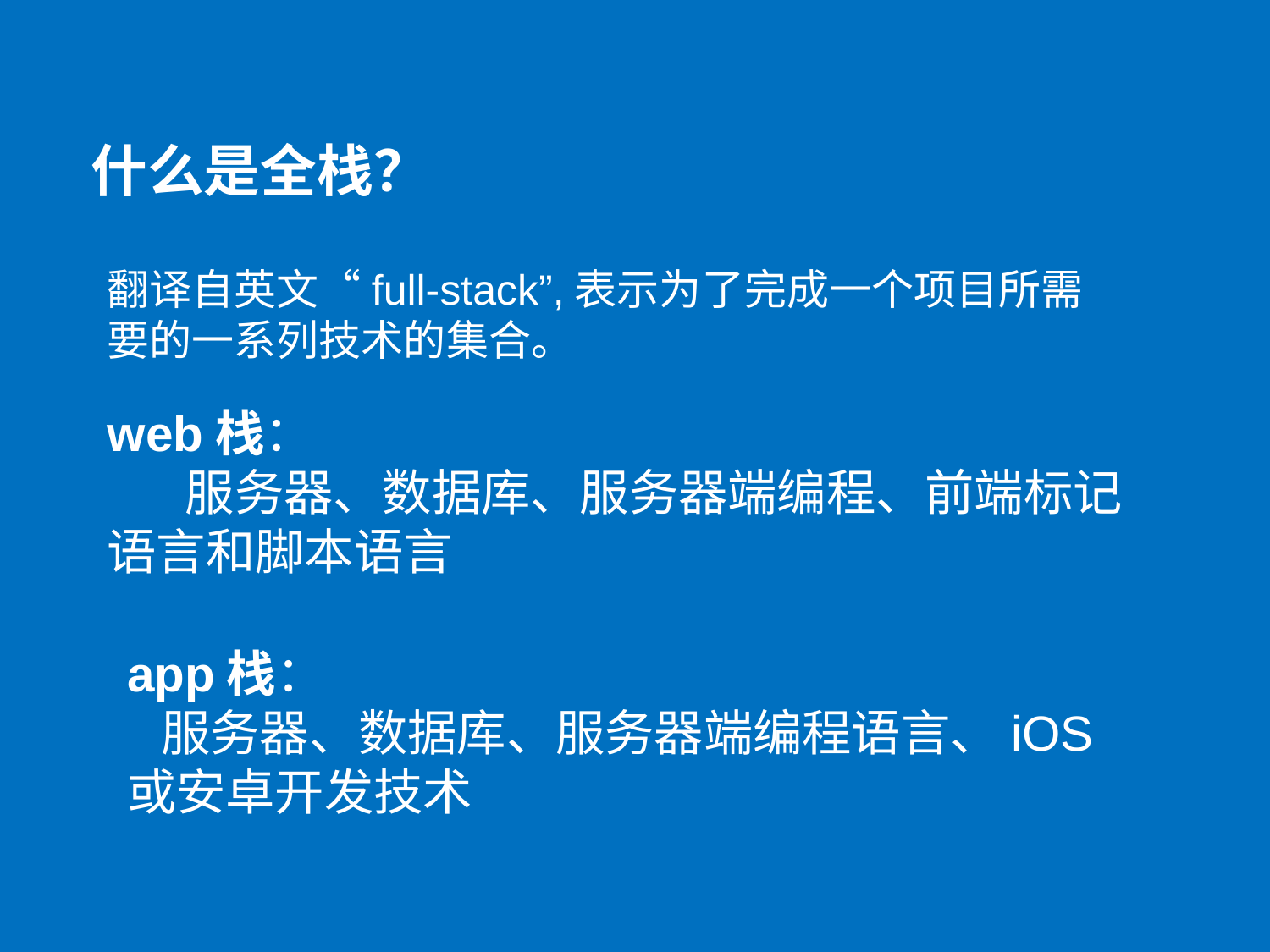

什么是全栈？
翻译自英文“full-stack”,表示为了完成一个项目所需要的一系列技术的集合。
web栈：
      服务器、数据库、服务器端编程、前端标记语言和脚本语言
app栈：
  服务器、数据库、服务器端编程语言、iOS或安卓开发技术